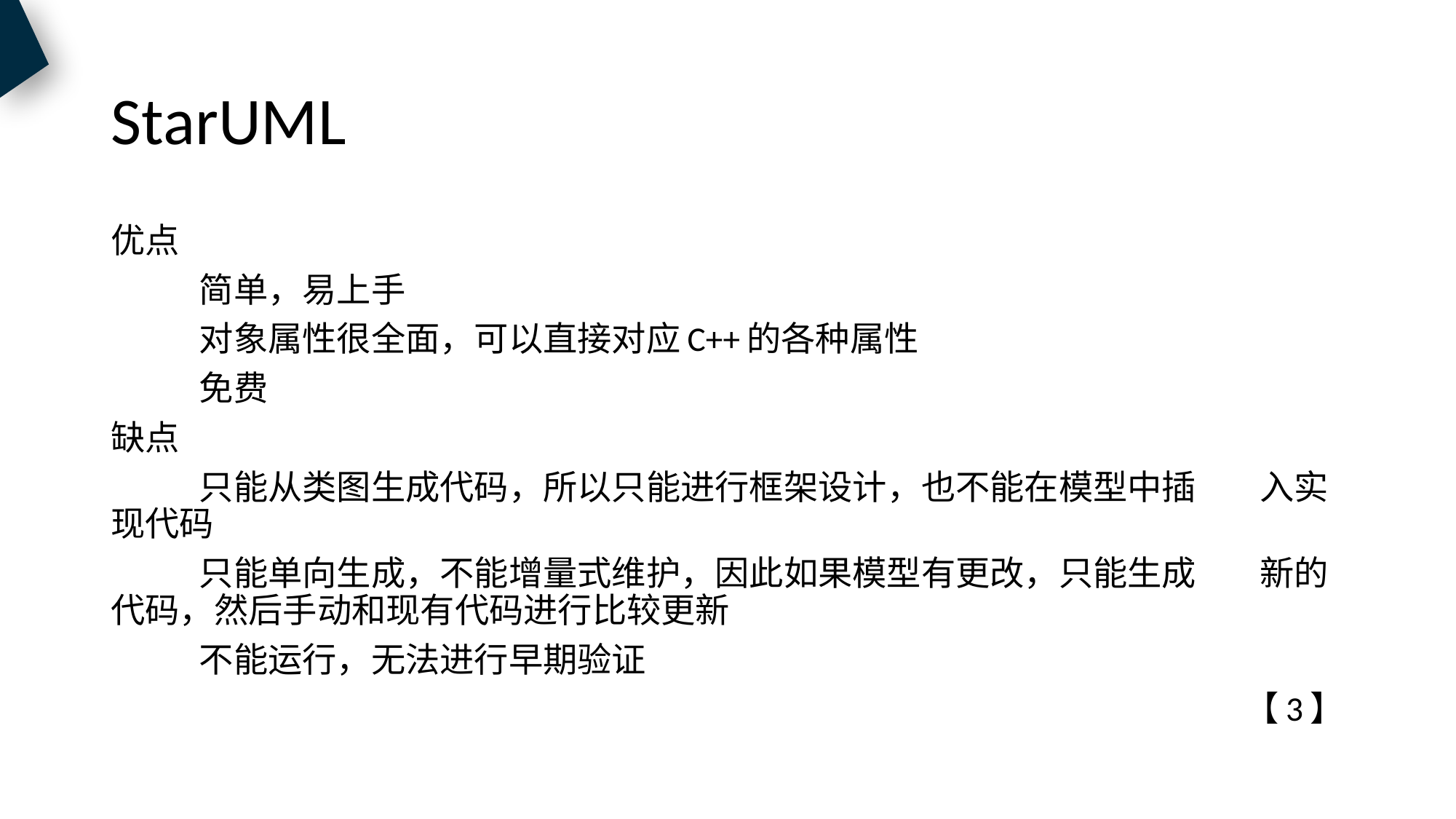

# StarUML
优点
	简单，易上手
	对象属性很全面，可以直接对应C++的各种属性
	免费
缺点
	只能从类图生成代码，所以只能进行框架设计，也不能在模型中插	入实现代码
	只能单向生成，不能增量式维护，因此如果模型有更改，只能生成	新的代码，然后手动和现有代码进行比较更新
	不能运行，无法进行早期验证
【3】